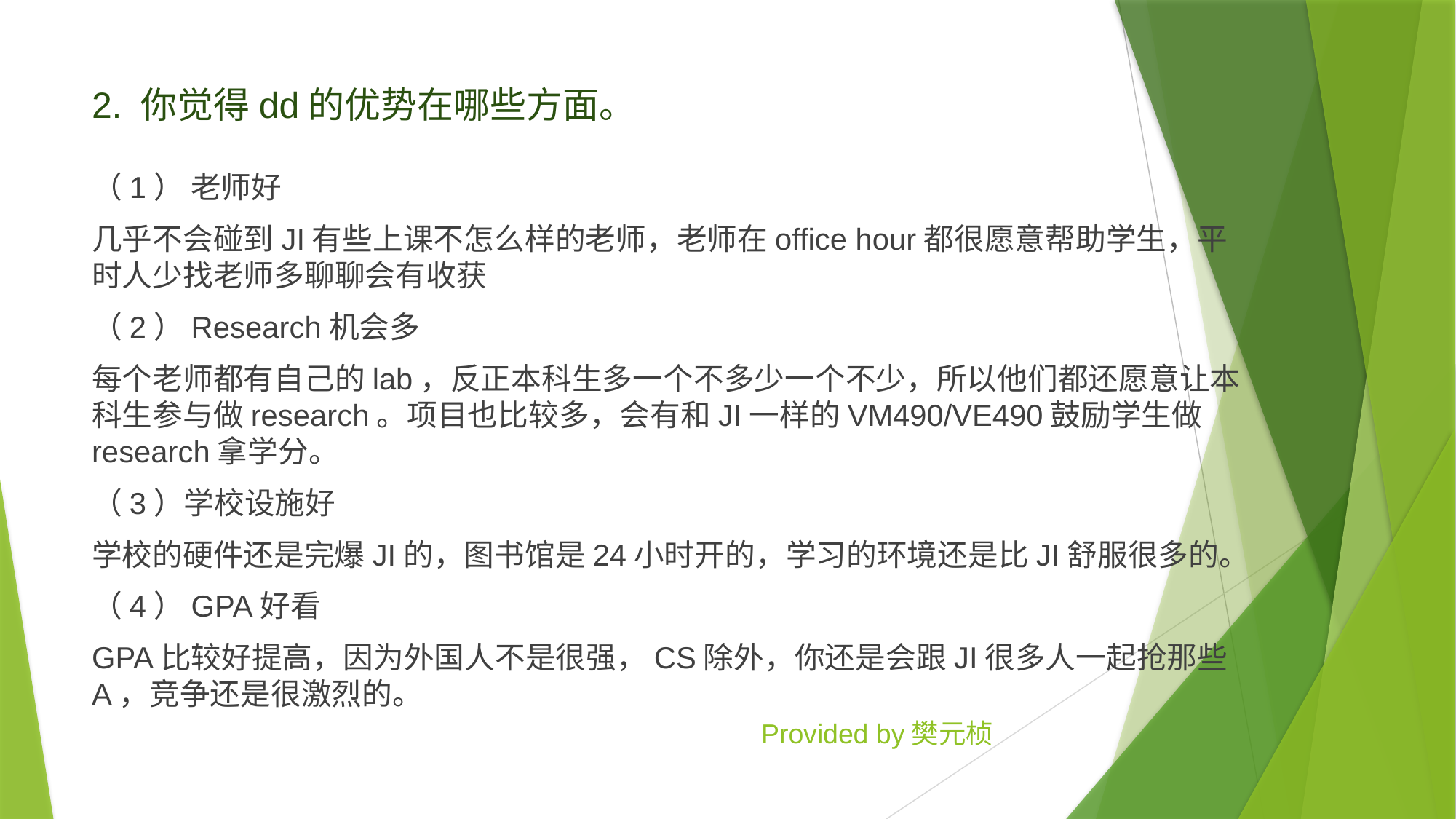

2. 你觉得dd的优势在哪些方面。
（1） 老师好
几乎不会碰到JI有些上课不怎么样的老师，老师在office hour都很愿意帮助学生，平时人少找老师多聊聊会有收获
（2）Research机会多
每个老师都有自己的lab，反正本科生多一个不多少一个不少，所以他们都还愿意让本科生参与做research。项目也比较多，会有和JI一样的VM490/VE490鼓励学生做research拿学分。
（3）学校设施好
学校的硬件还是完爆JI的，图书馆是24小时开的，学习的环境还是比JI舒服很多的。
（4）GPA好看
GPA比较好提高，因为外国人不是很强，CS除外，你还是会跟JI很多人一起抢那些A，竞争还是很激烈的。
Provided by樊元桢